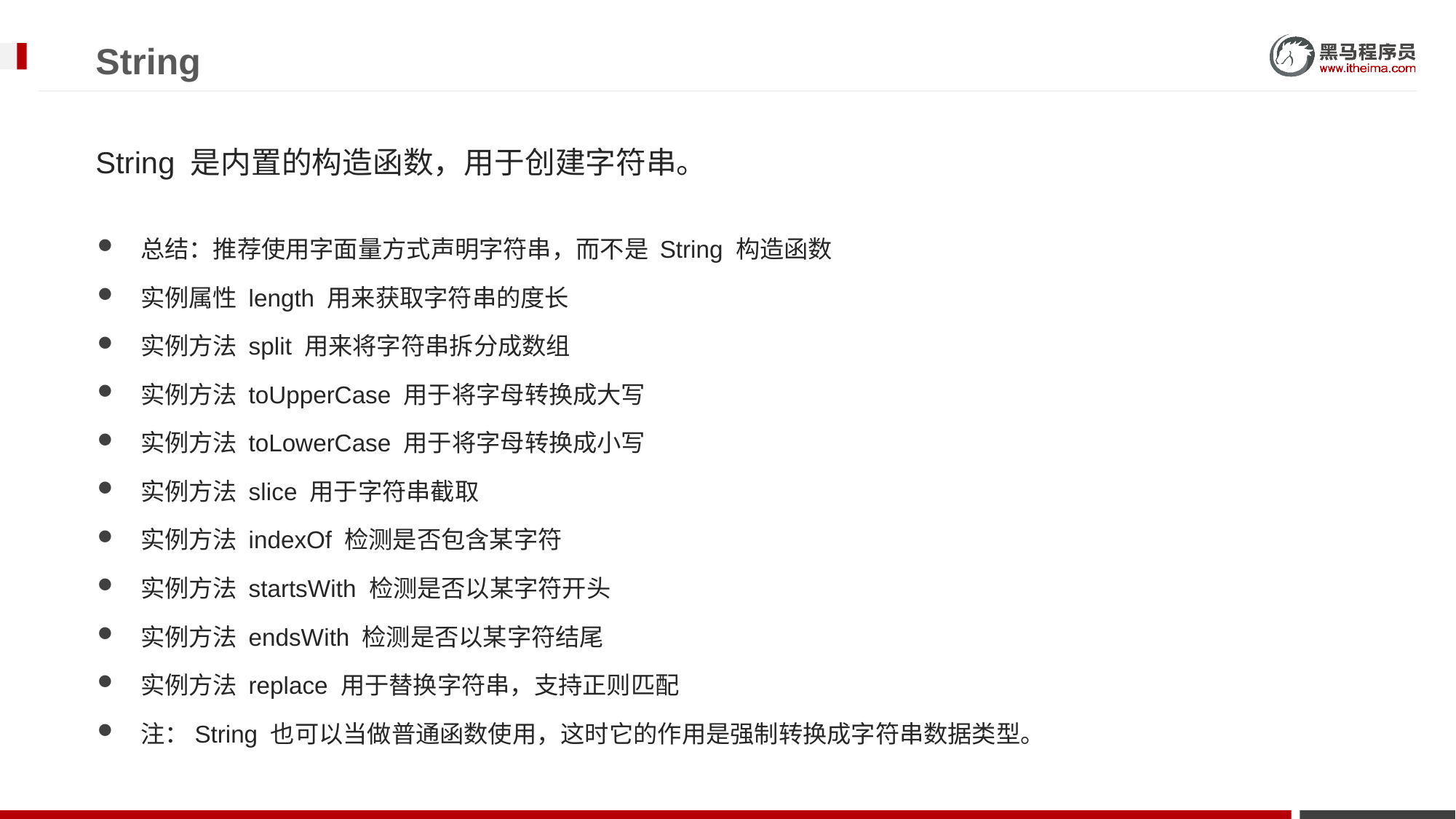

# String
String 是内置的构造函数，用于创建字符串。
总结：推荐使用字面量方式声明字符串，而不是 String 构造函数
实例属性 length 用来获取字符串的度长
实例方法 split 用来将字符串拆分成数组
实例方法 toUpperCase 用于将字母转换成大写
实例方法 toLowerCase 用于将字母转换成小写
实例方法 slice 用于字符串截取
实例方法 indexOf 检测是否包含某字符
实例方法 startsWith 检测是否以某字符开头
实例方法 endsWith 检测是否以某字符结尾
实例方法 replace 用于替换字符串，支持正则匹配
注：String 也可以当做普通函数使用，这时它的作用是强制转换成字符串数据类型。